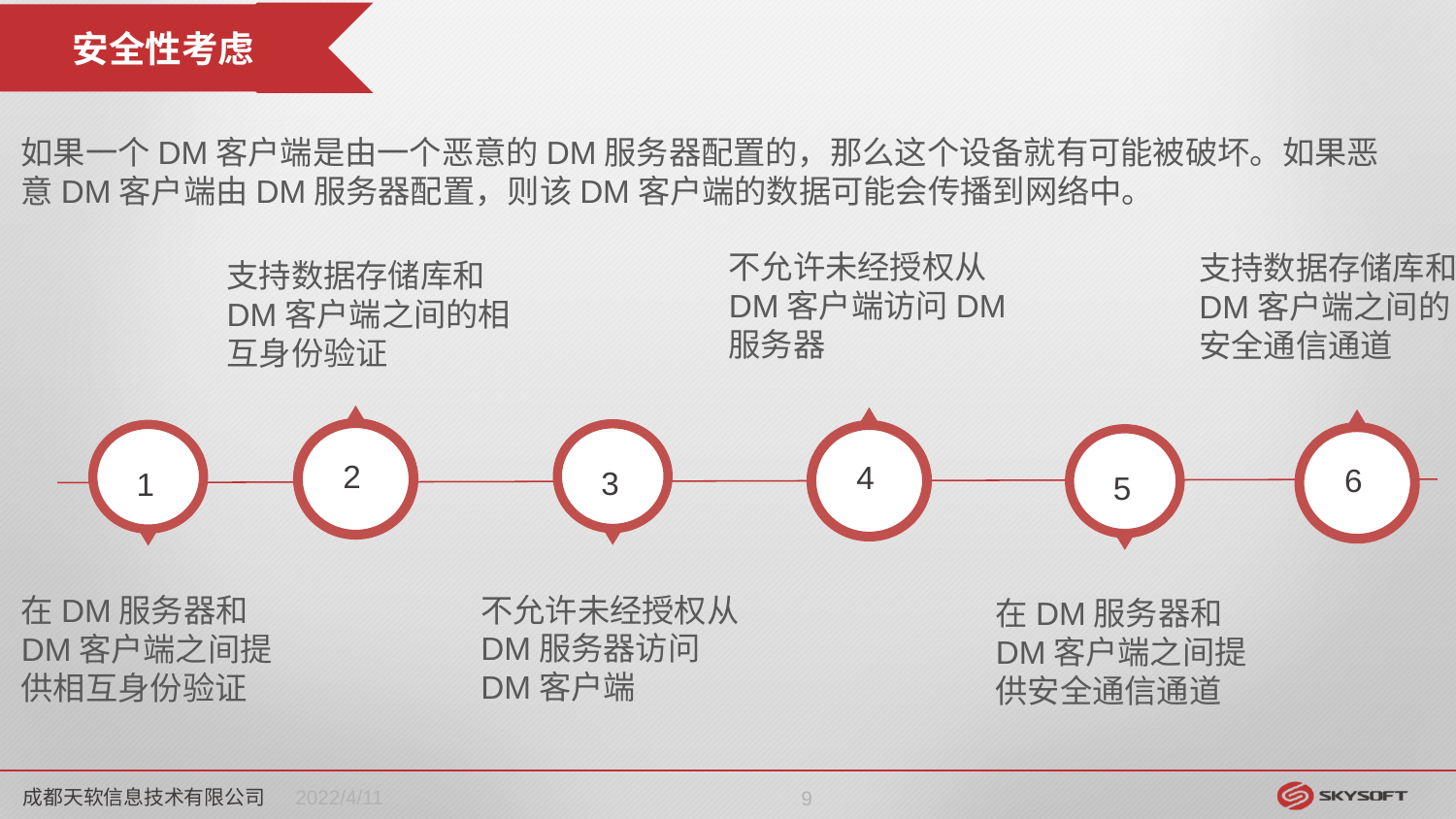

安全性考虑

如果一个DM客户端是由一个恶意的DM服务器配置的，那么这个设备就有可能被破坏。如果恶意DM客户端由DM服务器配置，则该DM客户端的数据可能会传播到网络中。
不允许未经授权从DM客户端访问DM服务器
支持数据存储库和DM客户端之间的安全通信通道
支持数据存储库和DM客户端之间的相互身份验证

   2
   4
   6
  3
  1
  5
不允许未经授权从DM服务器访问DM客户端
在DM服务器和DM客户端之间提供相互身份验证
在DM服务器和DM客户端之间提供安全通信通道
成都天软信息技术有限公司
2022/4/11
9